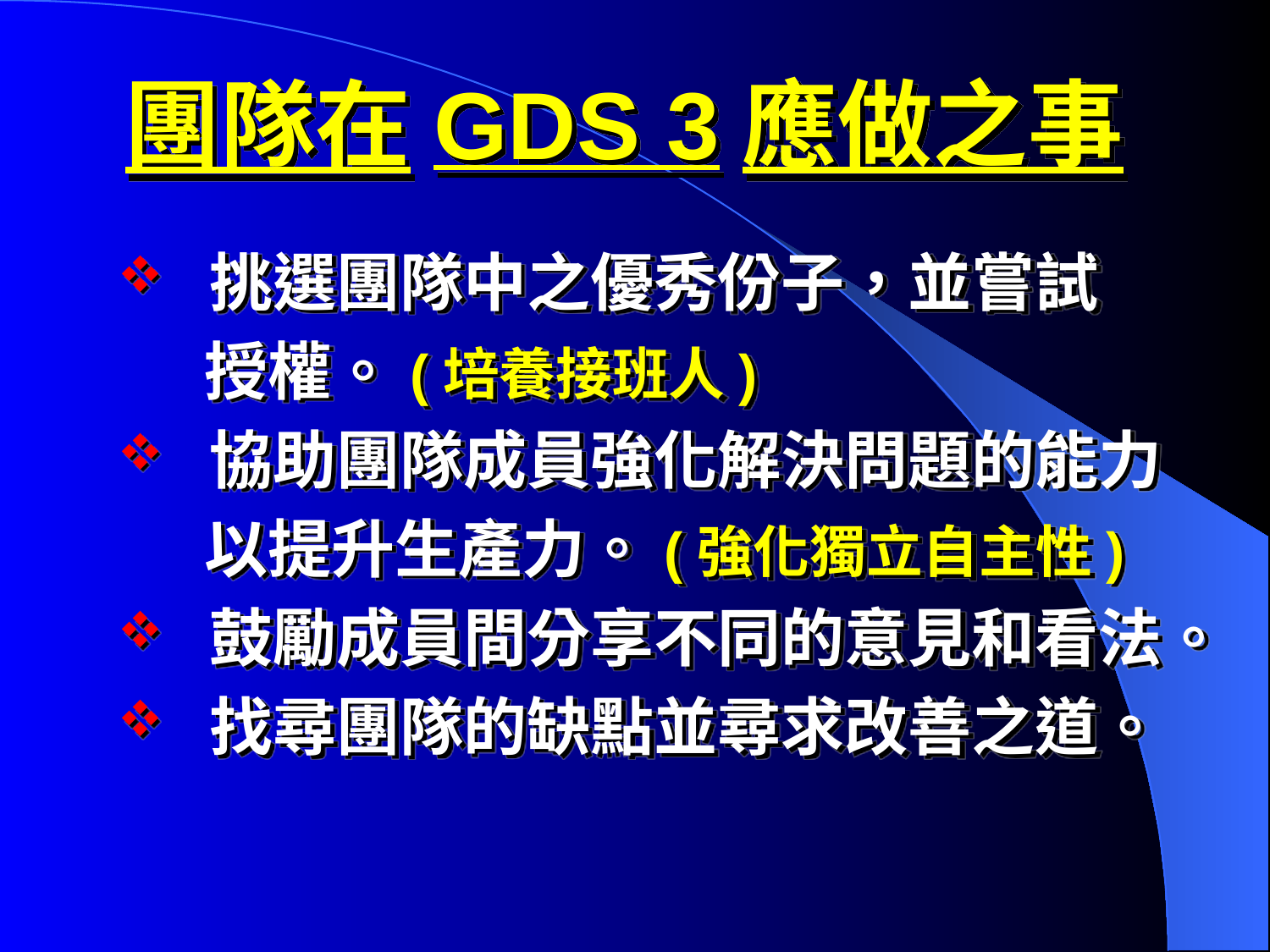

# 團隊在GDS 3應做之事
  挑選團隊中之優秀份子，並嘗試
     授權。(培養接班人)
  協助團隊成員強化解決問題的能力
     以提升生產力。(強化獨立自主性)
  鼓勵成員間分享不同的意見和看法。
  找尋團隊的缺點並尋求改善之道。